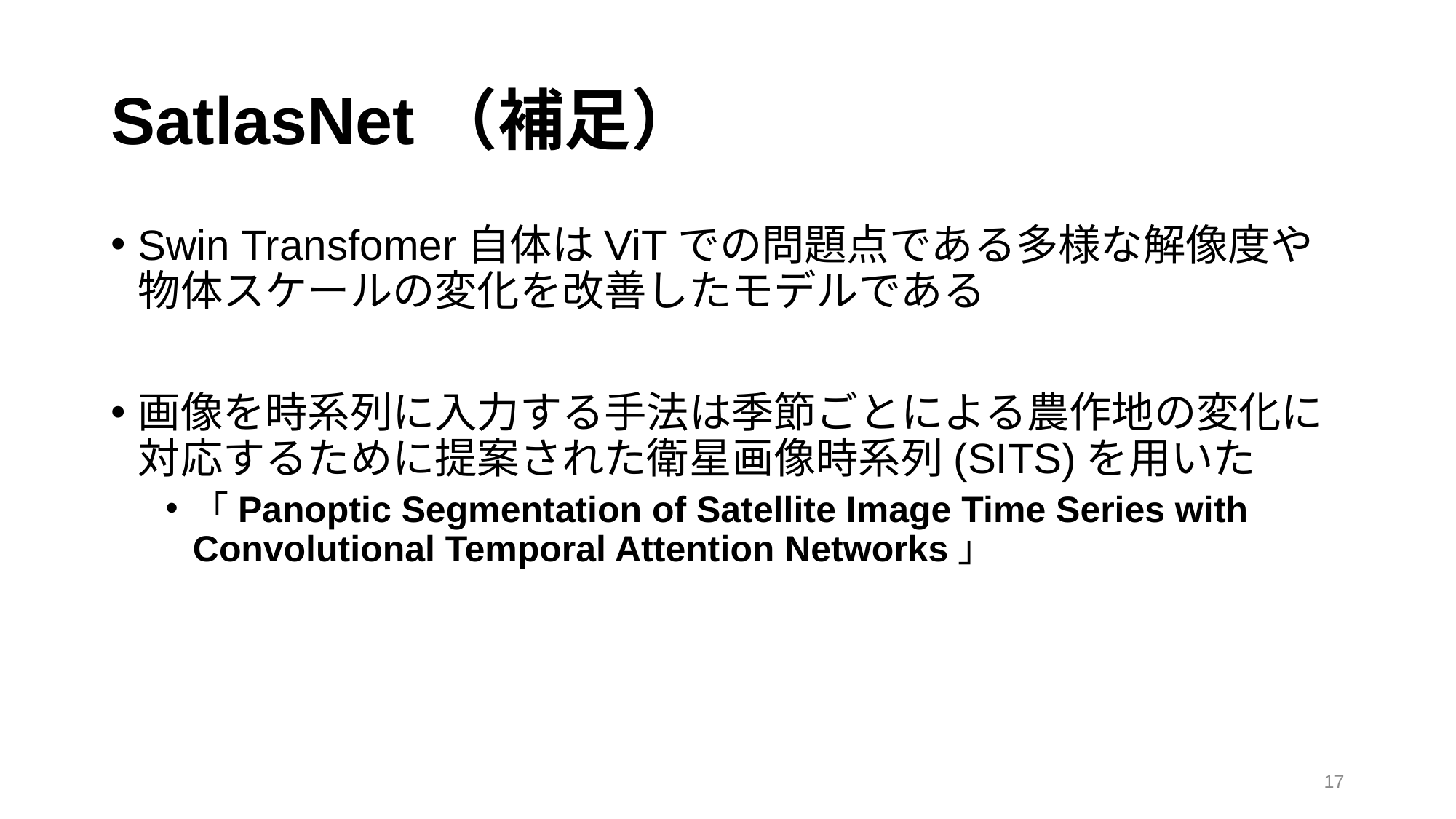

# SatlasNet（補足）
Swin Transfomer自体はViTでの問題点である多様な解像度や物体スケールの変化を改善したモデルである

画像を時系列に入力する手法は季節ごとによる農作地の変化に対応するために提案された衛星画像時系列(SITS)を用いた
「Panoptic Segmentation of Satellite Image Time Series with Convolutional Temporal Attention Networks」
17